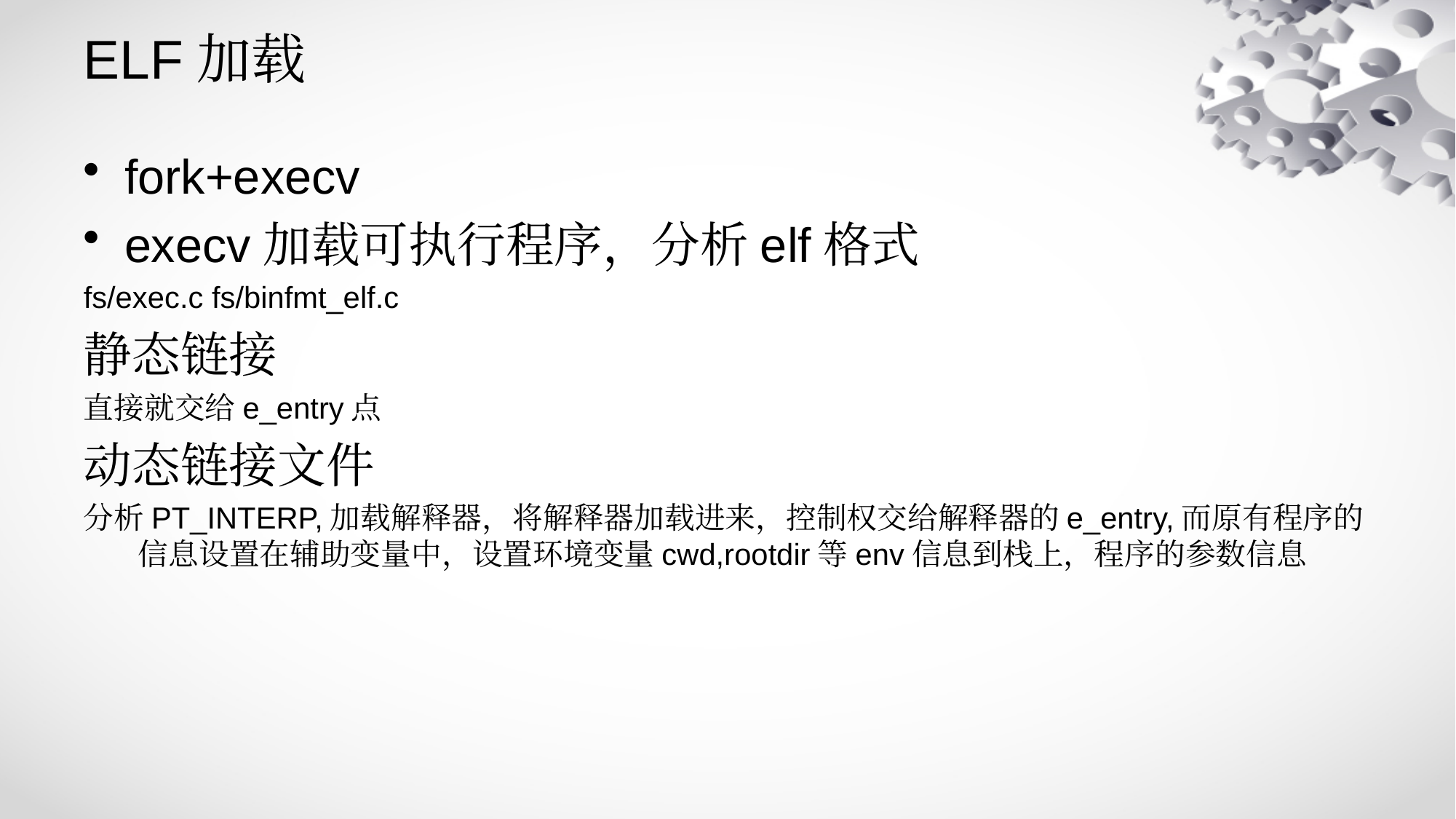

# ELF加载
fork+execv
execv加载可执行程序，分析elf格式
fs/exec.c fs/binfmt_elf.c
静态链接
直接就交给e_entry点
动态链接文件
分析PT_INTERP,加载解释器，将解释器加载进来，控制权交给解释器的e_entry,而原有程序的信息设置在辅助变量中，设置环境变量cwd,rootdir等env信息到栈上，程序的参数信息